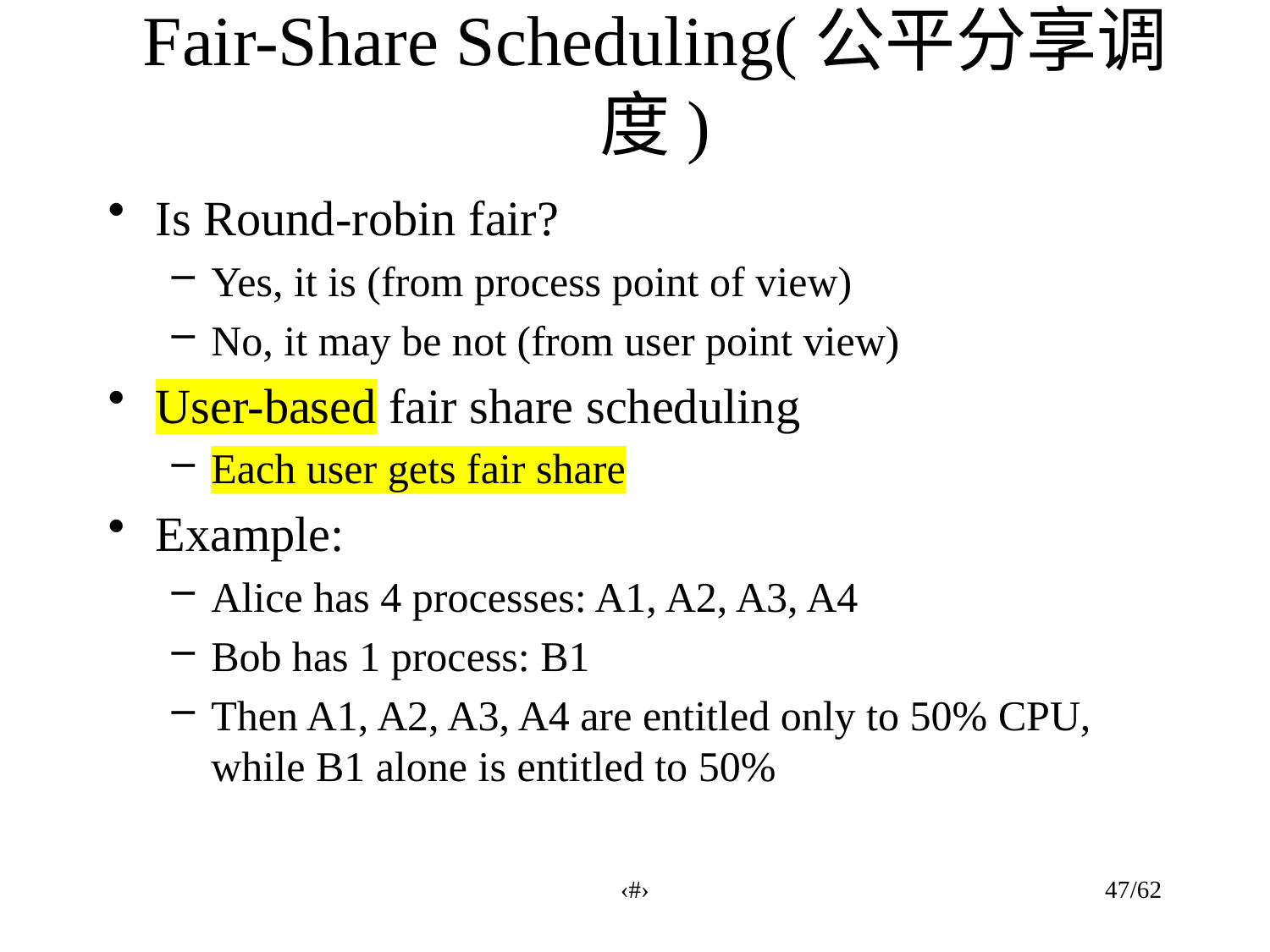

# Fair-Share Scheduling(公平分享调度)
Is Round-robin fair?
Yes, it is (from process point of view)
No, it may be not (from user point view)
User-based fair share scheduling
Each user gets fair share
Example:
Alice has 4 processes: A1, A2, A3, A4
Bob has 1 process: B1
Then A1, A2, A3, A4 are entitled only to 50% CPU, while B1 alone is entitled to 50%

‹#›
47/62